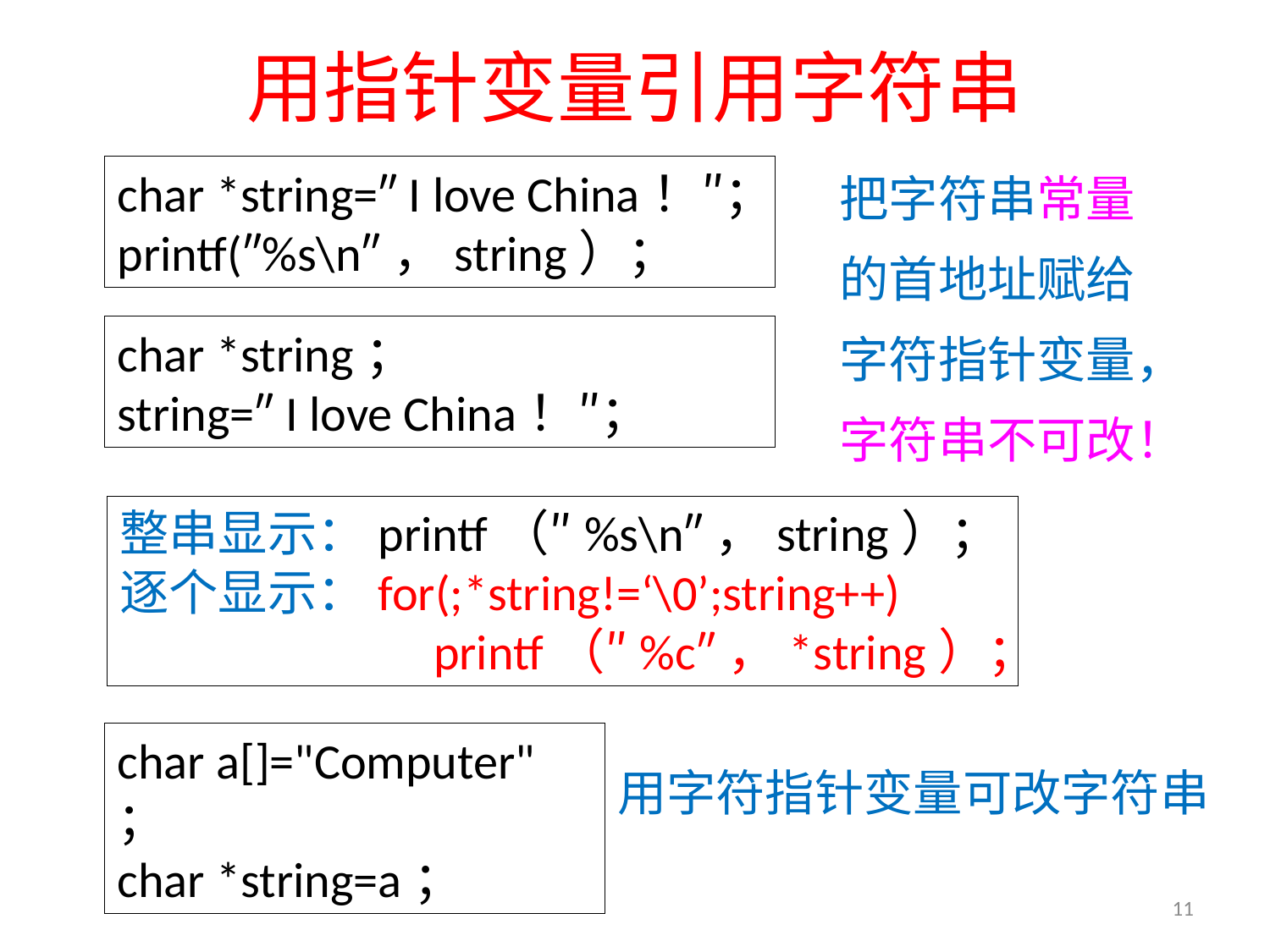

# 用指针变量引用字符串
char *string=″ I love China！″；
printf(″%s\n″，string）；
把字符串常量
的首地址赋给
字符指针变量，
字符串不可改！
char *string；
string=″ I love China！″；
整串显示：printf（″%s\n″，string）；
逐个显示：for(;*string!=‘\0’;string++)
                            printf（″%c″，*string）；
char a[]="Computer" ；
char *string=a；
用字符指针变量可改字符串
11